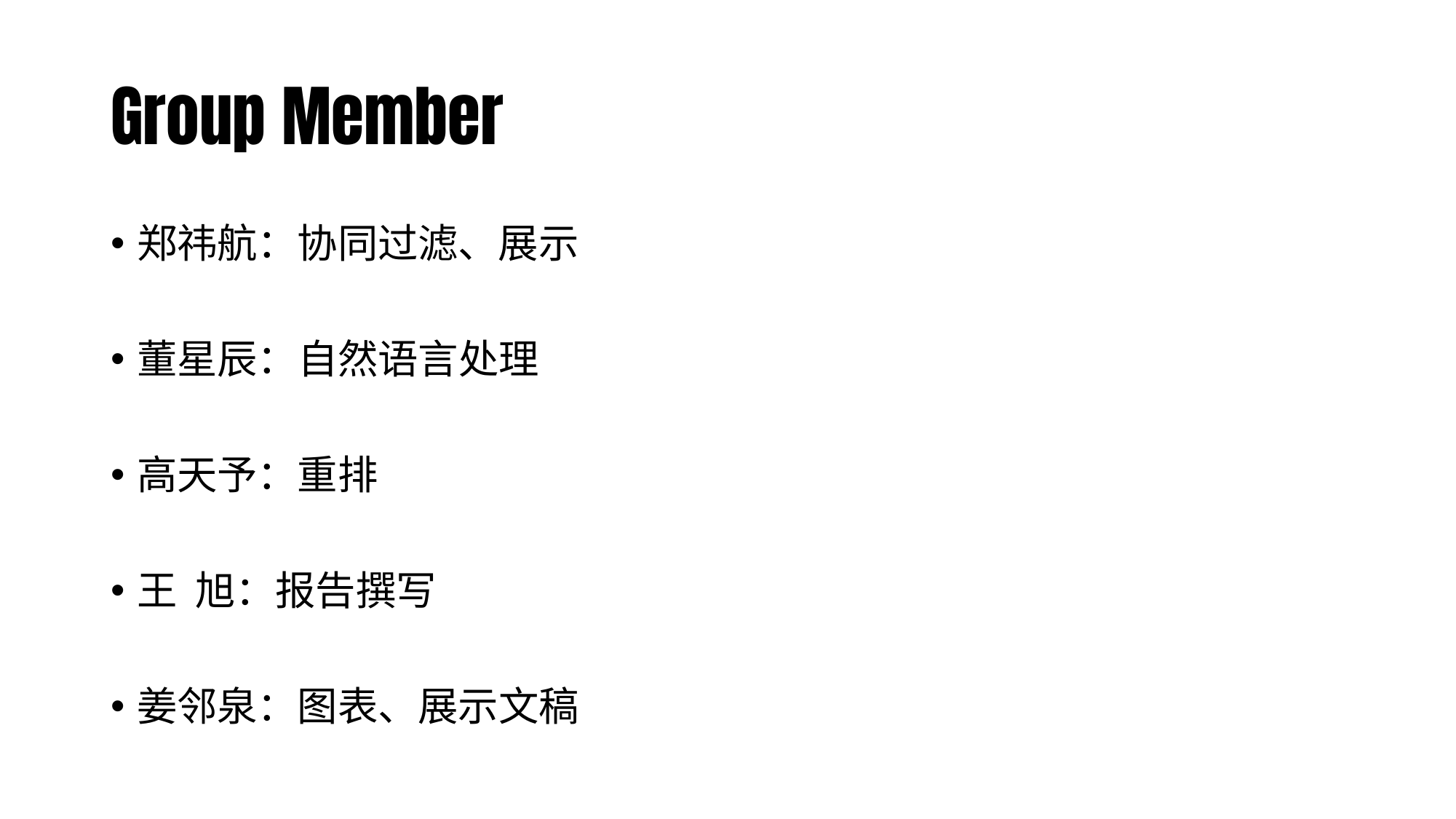

# Group Member
郑祎航：协同过滤、展示

董星辰：自然语言处理

高天予：重排

王  旭：报告撰写

姜邻泉：图表、展示文稿